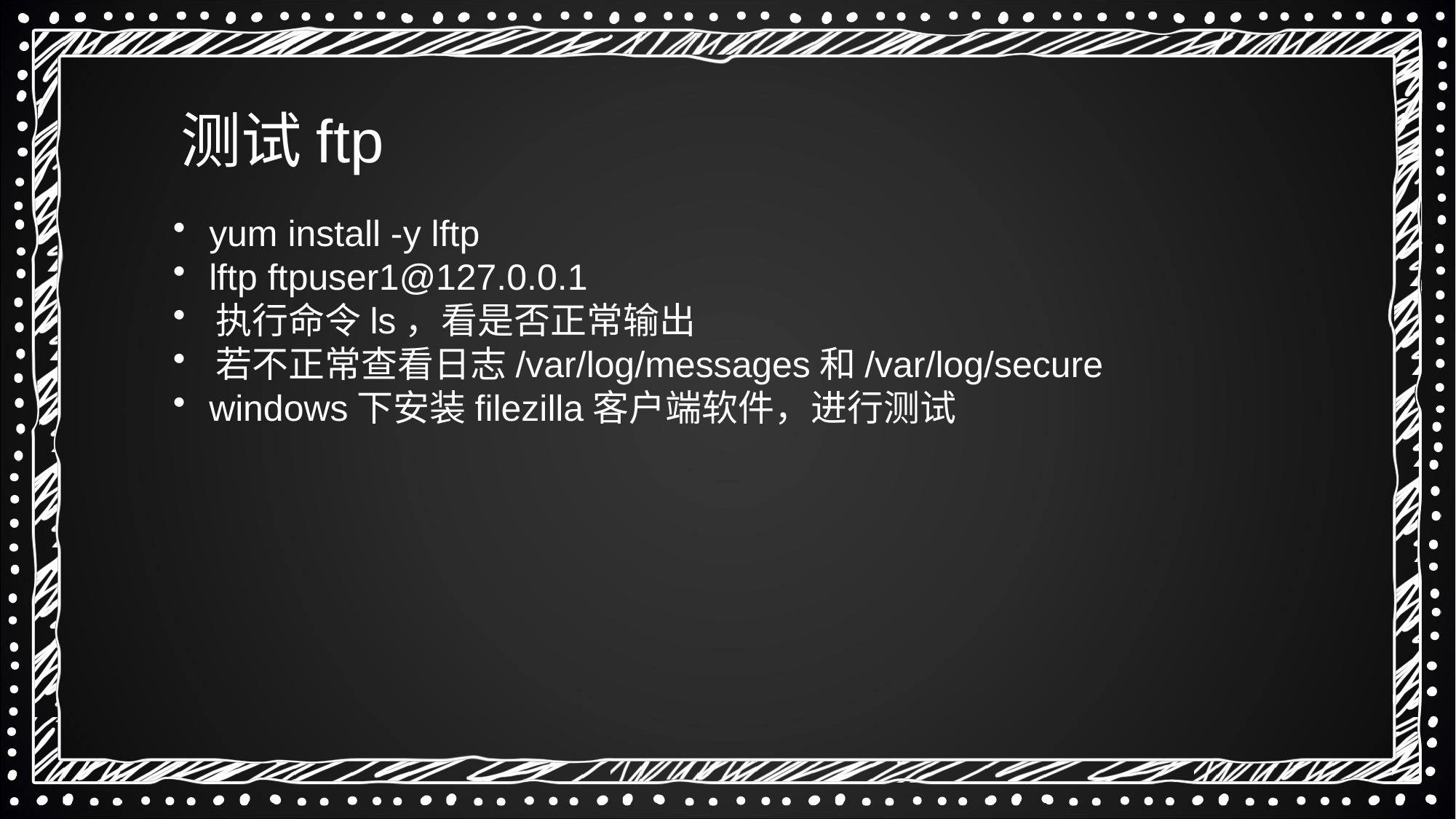

测试ftp
 yum install -y lftp
 lftp ftpuser1@127.0.0.1
 执行命令ls，看是否正常输出
 若不正常查看日志/var/log/messages和/var/log/secure
 windows下安装filezilla客户端软件，进行测试